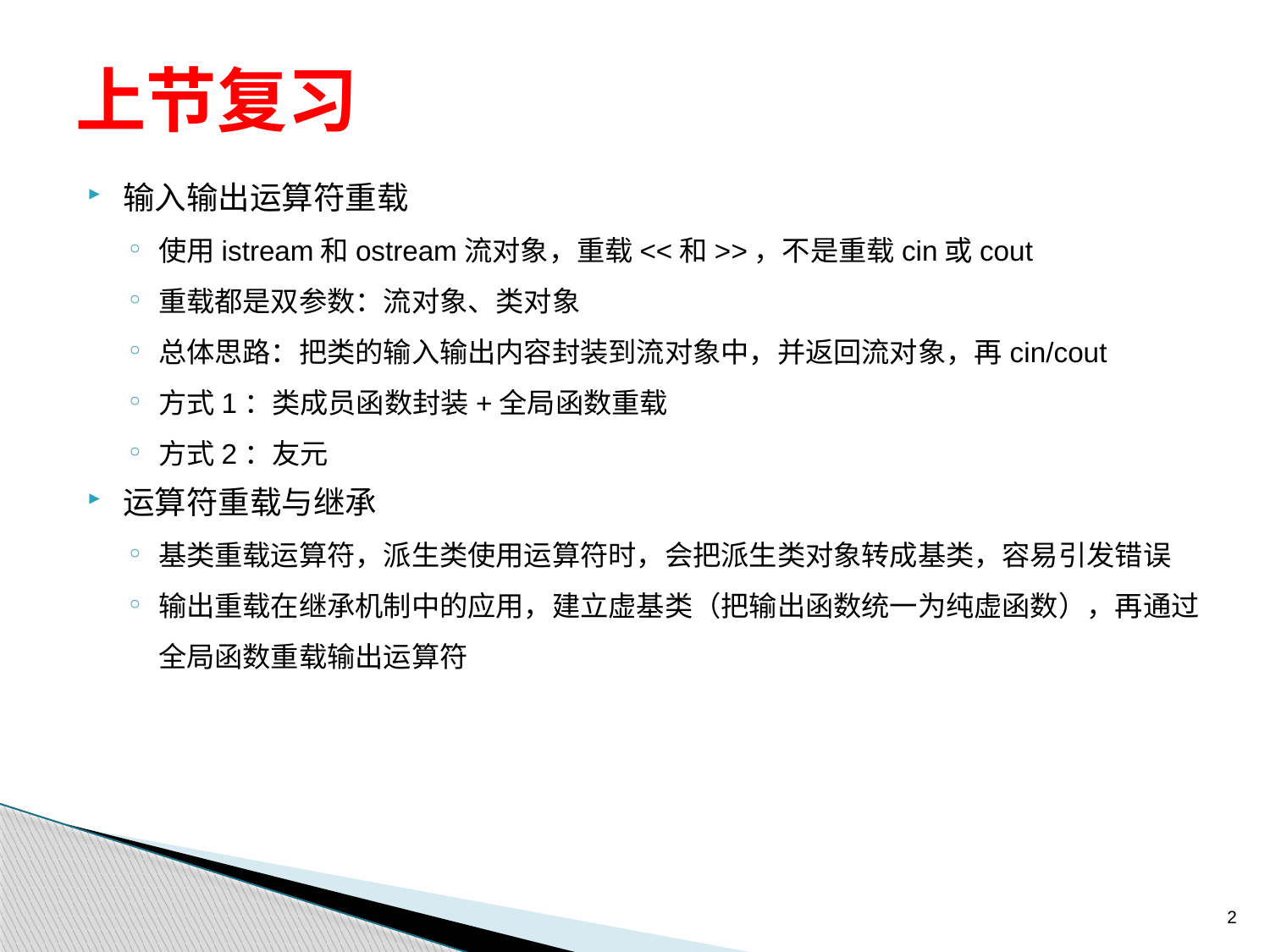

# 上节复习
输入输出运算符重载
使用istream和ostream流对象，重载<<和>>，不是重载cin或cout
重载都是双参数：流对象、类对象
总体思路：把类的输入输出内容封装到流对象中，并返回流对象，再cin/cout
方式1：类成员函数封装+全局函数重载
方式2：友元
运算符重载与继承
基类重载运算符，派生类使用运算符时，会把派生类对象转成基类，容易引发错误
输出重载在继承机制中的应用，建立虚基类（把输出函数统一为纯虚函数），再通过全局函数重载输出运算符
2